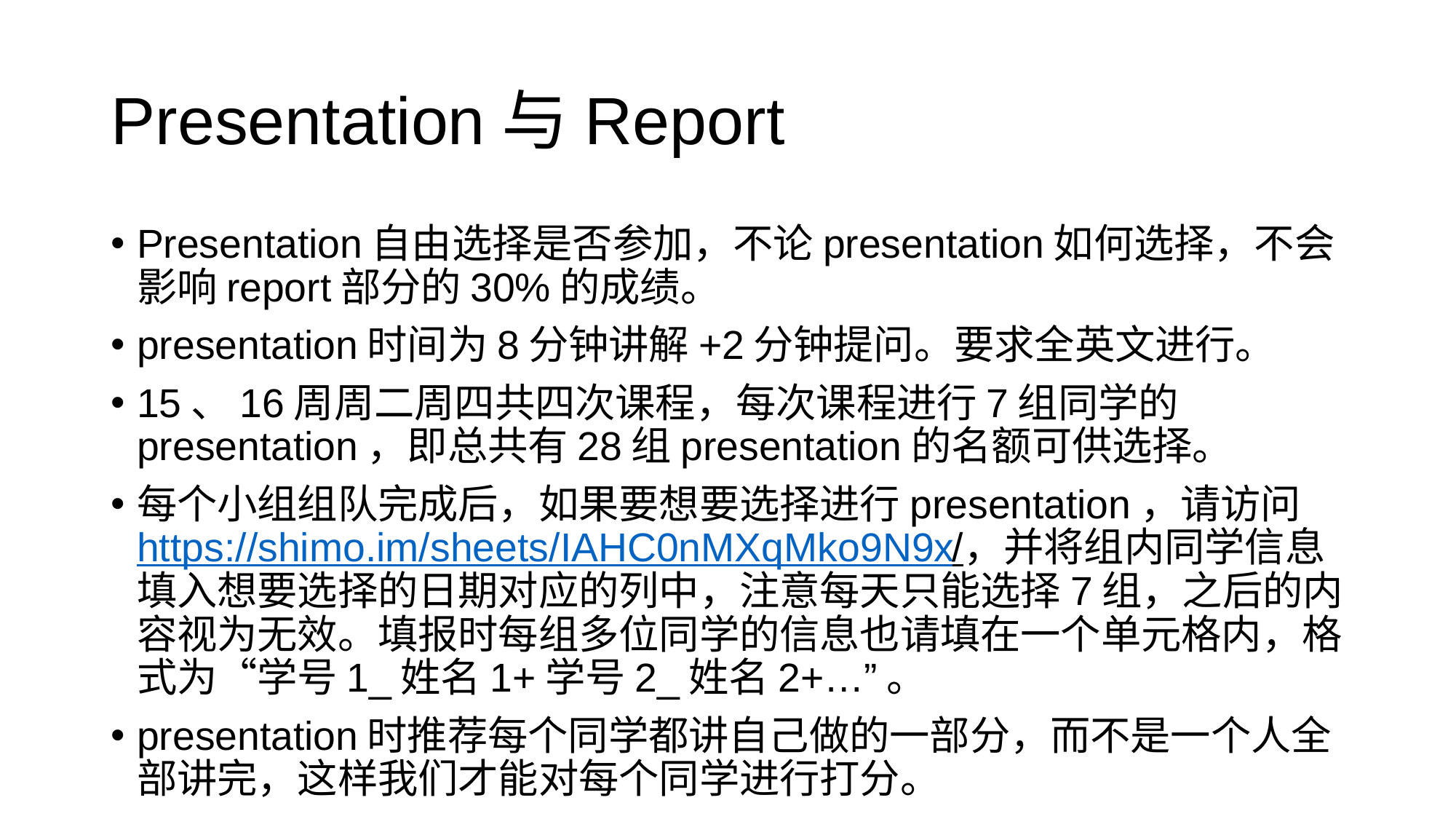

# Presentation与Report
Presentation自由选择是否参加，不论presentation如何选择，不会影响report部分的30%的成绩。
presentation时间为8分钟讲解+2分钟提问。要求全英文进行。
15、16周周二周四共四次课程，每次课程进行7组同学的presentation，即总共有28组presentation的名额可供选择。
每个小组组队完成后，如果要想要选择进行presentation，请访问https://shimo.im/sheets/IAHC0nMXqMko9N9x/，并将组内同学信息填入想要选择的日期对应的列中，注意每天只能选择7组，之后的内容视为无效。填报时每组多位同学的信息也请填在一个单元格内，格式为“学号1_姓名1+学号2_姓名2+…”。
presentation时推荐每个同学都讲自己做的一部分，而不是一个人全部讲完，这样我们才能对每个同学进行打分。